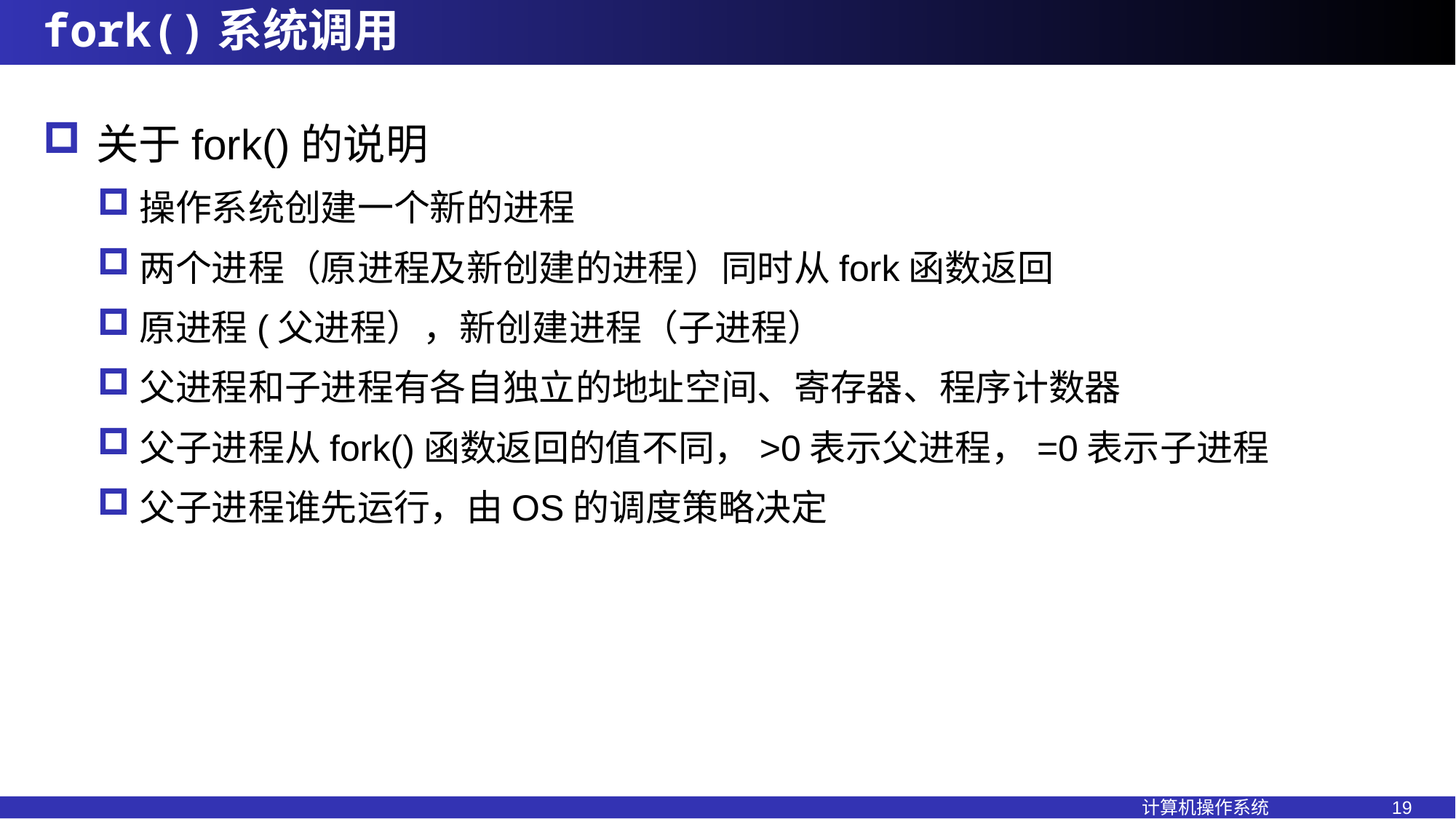

# fork()系统调用
关于fork()的说明
操作系统创建一个新的进程
两个进程（原进程及新创建的进程）同时从fork函数返回
原进程(父进程），新创建进程（子进程）
父进程和子进程有各自独立的地址空间、寄存器、程序计数器
父子进程从fork()函数返回的值不同，>0表示父进程，=0表示子进程
父子进程谁先运行，由OS的调度策略决定

计算机操作系统                     19